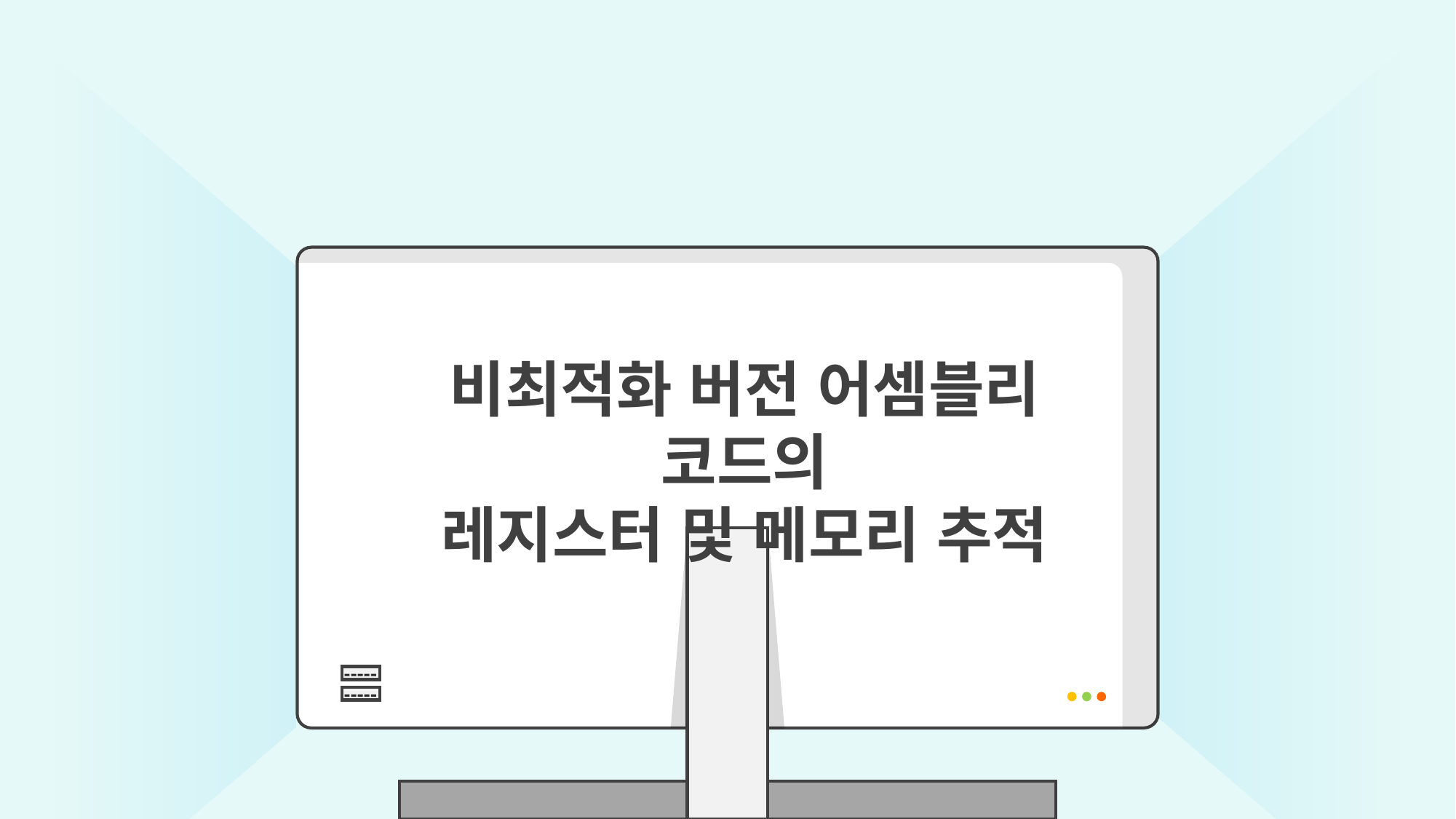

비최적화 버전 어셈블리 코드의
레지스터 및 메모리 추적